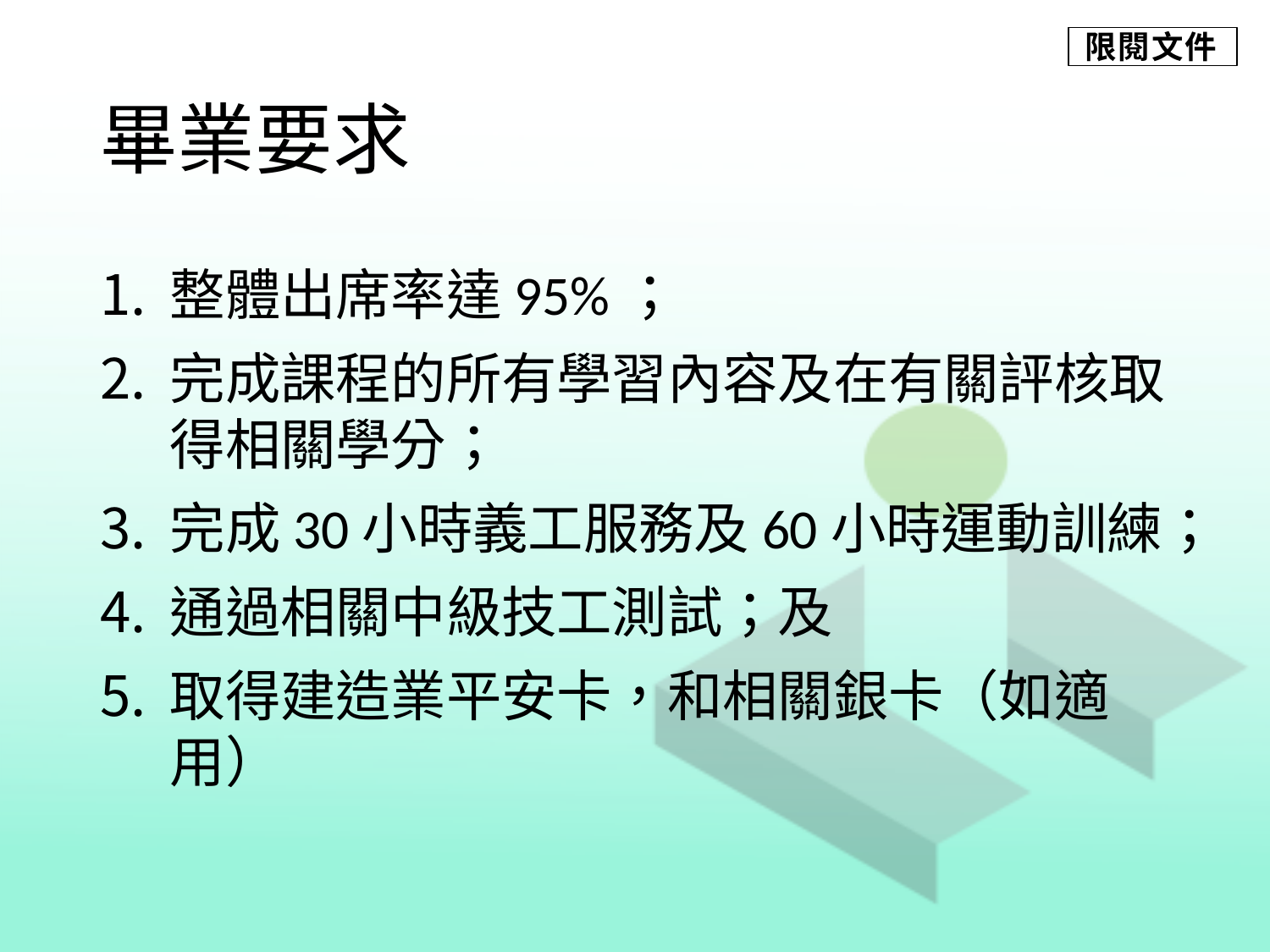

限閱文件
# 畢業要求
整體出席率達95%；
完成課程的所有學習內容及在有關評核取得相關學分；
完成30小時義工服務及60小時運動訓練；
通過相關中級技工測試；及
取得建造業平安卡，和相關銀卡（如適用）

7